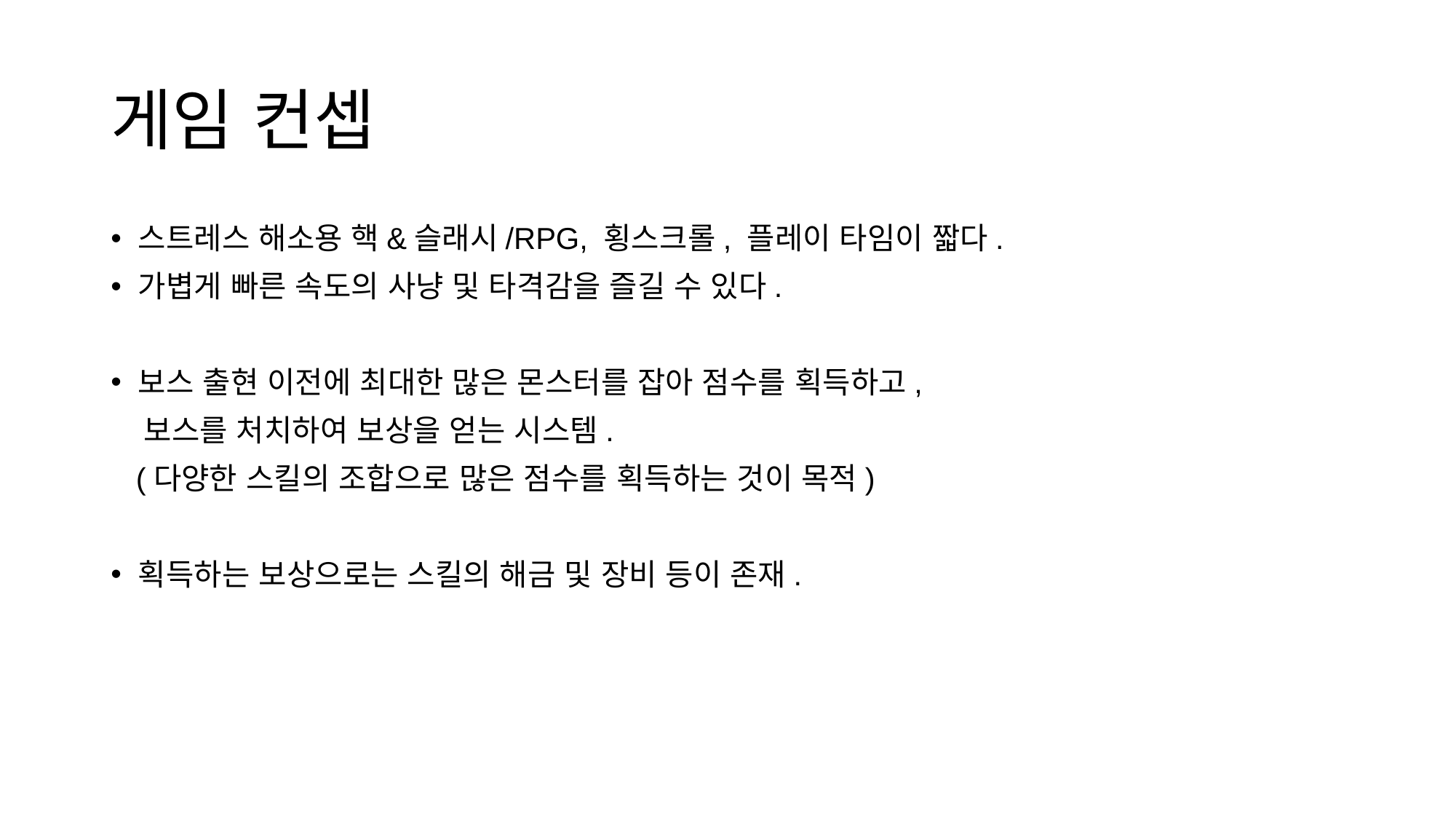

# 게임 컨셉
스트레스 해소용 핵&슬래시/RPG, 횡스크롤, 플레이 타임이 짧다.
가볍게 빠른 속도의 사냥 및 타격감을 즐길 수 있다.

보스 출현 이전에 최대한 많은 몬스터를 잡아 점수를 획득하고,
   보스를 처치하여 보상을 얻는 시스템.
   (다양한 스킬의 조합으로 많은 점수를 획득하는 것이 목적)

획득하는 보상으로는 스킬의 해금 및 장비 등이 존재.